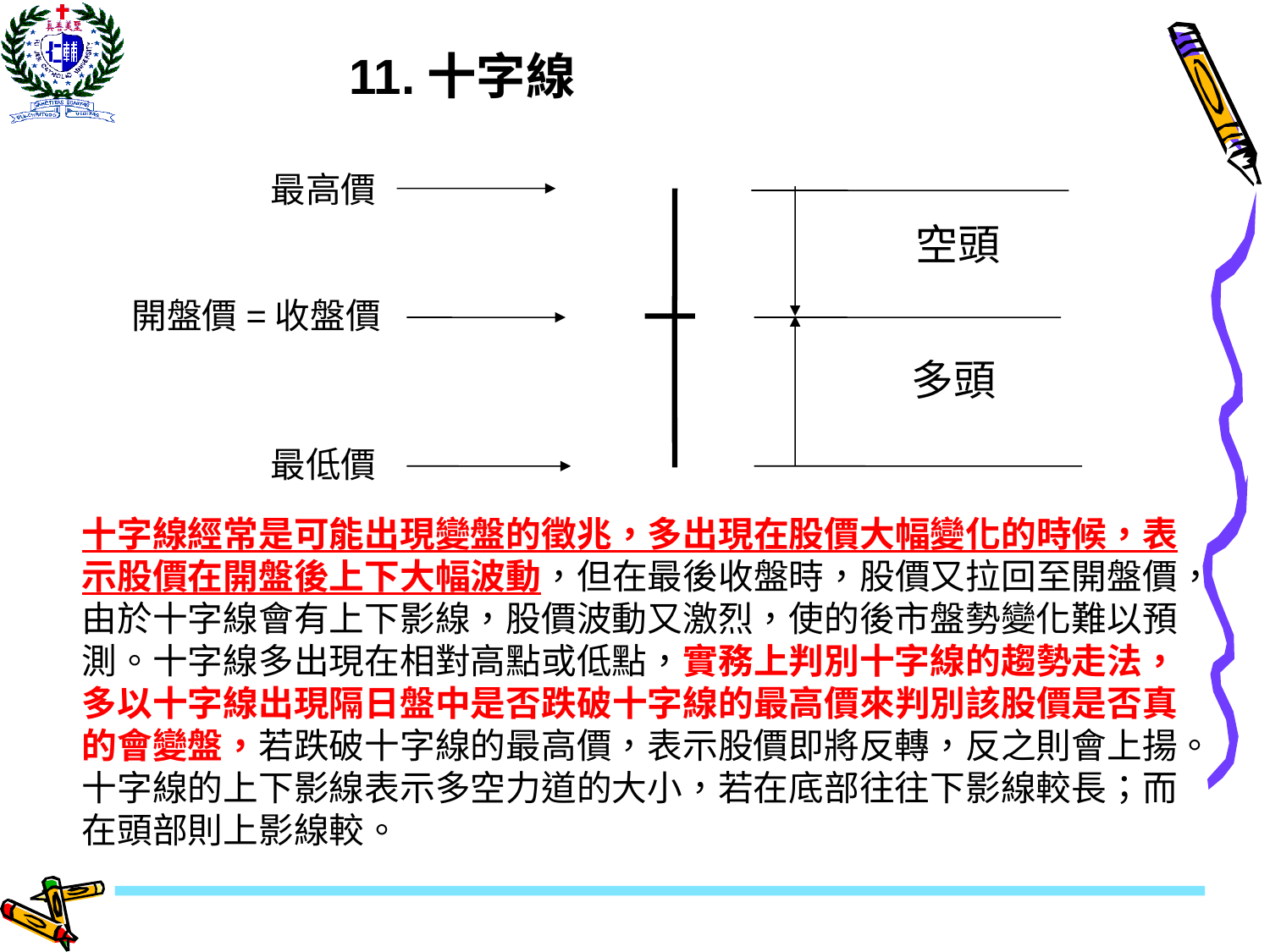

# 11.十字線
最高價

空頭
開盤價=收盤價

多頭
最低價

十字線經常是可能出現變盤的徵兆，多出現在股價大幅變化的時候，表示股價在開盤後上下大幅波動，但在最後收盤時，股價又拉回至開盤價，由於十字線會有上下影線，股價波動又激烈，使的後市盤勢變化難以預測。十字線多出現在相對高點或低點，實務上判別十字線的趨勢走法，多以十字線出現隔日盤中是否跌破十字線的最高價來判別該股價是否真的會變盤，若跌破十字線的最高價，表示股價即將反轉，反之則會上揚。十字線的上下影線表示多空力道的大小，若在底部往往下影線較長；而在頭部則上影線較。